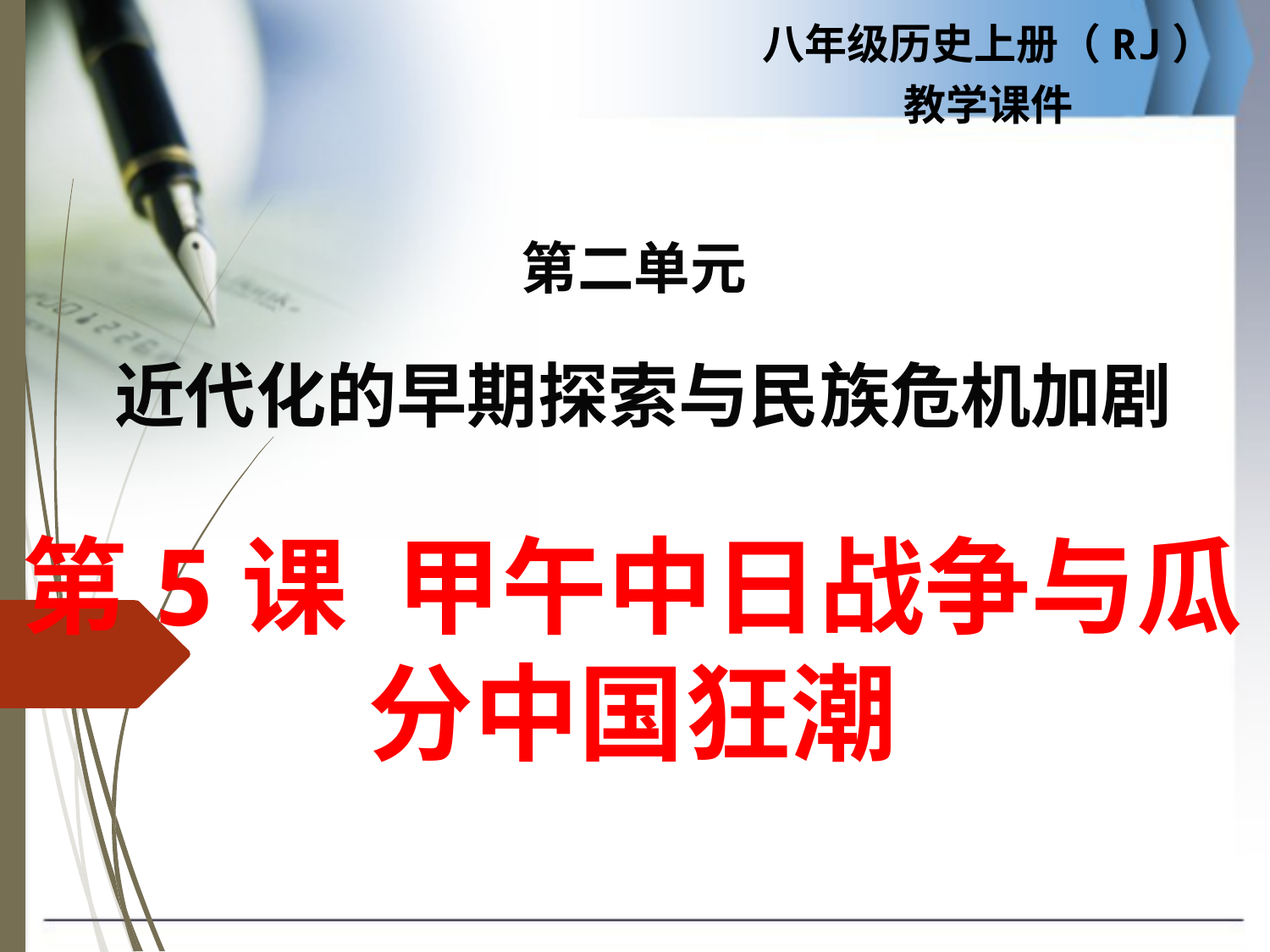

八年级历史上册（RJ）
教学课件
第二单元

近代化的早期探索与民族危机加剧
第5课  甲午中日战争与瓜分中国狂潮